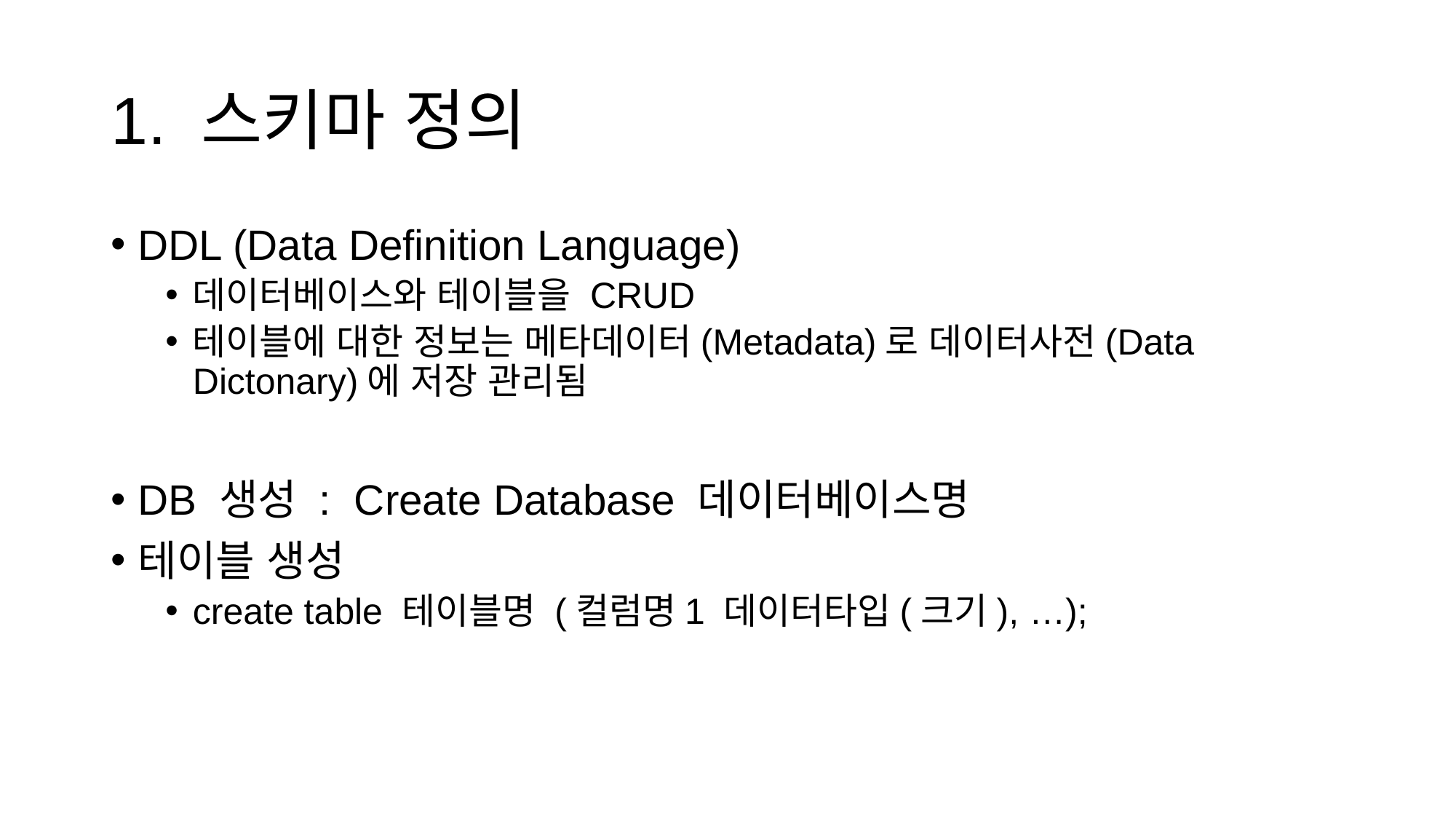

# 1. 스키마 정의
DDL (Data Definition Language)
데이터베이스와 테이블을 CRUD
테이블에 대한 정보는 메타데이터(Metadata)로 데이터사전(Data Dictonary)에 저장 관리됨

DB 생성 :  Create Database 데이터베이스명
테이블 생성
create table 테이블명 (컬럼명1 데이터타입(크기), …);